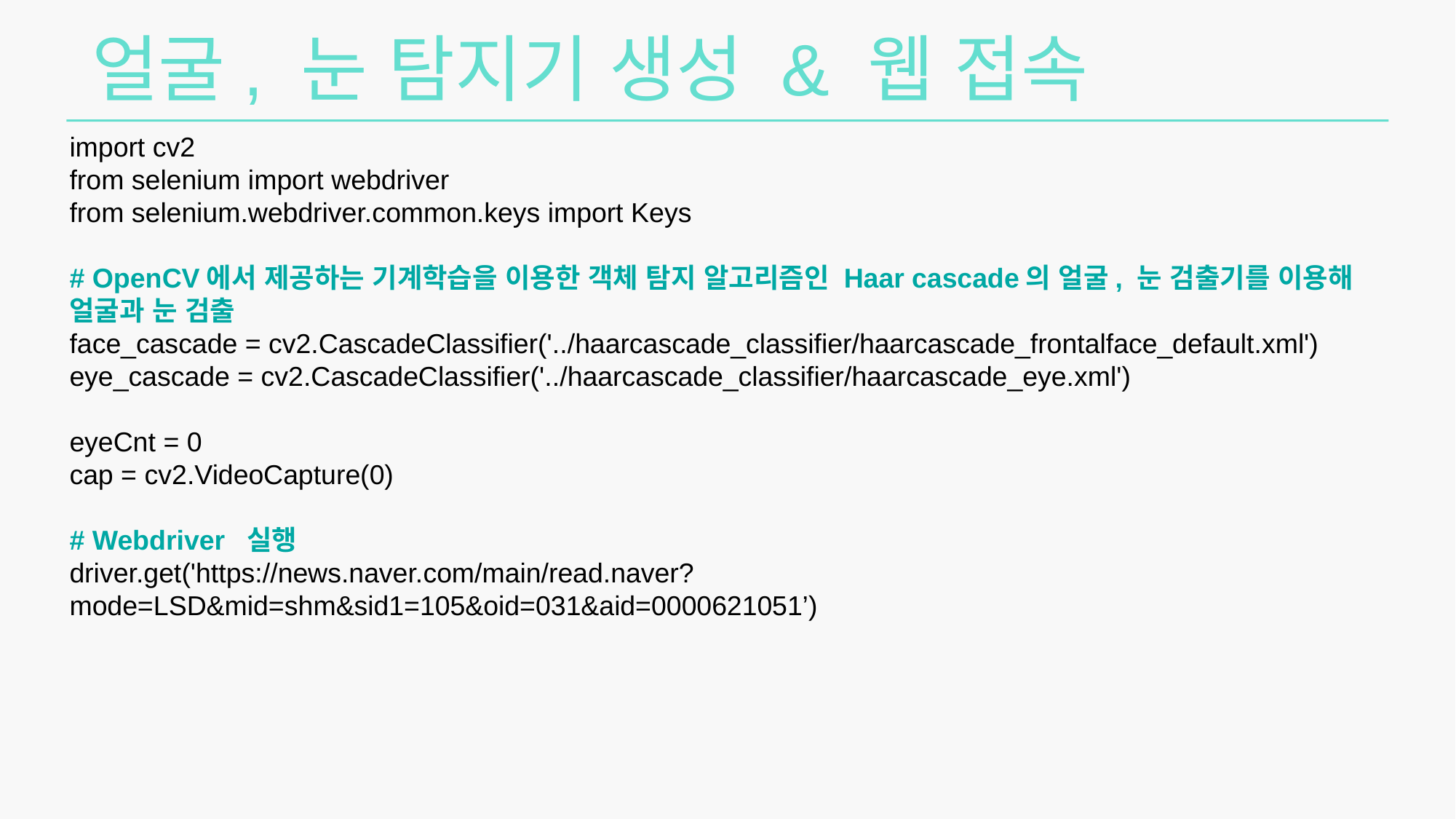

얼굴, 눈 탐지기 생성 & 웹 접속

import cv2
from selenium import webdriver
from selenium.webdriver.common.keys import Keys

# OpenCV에서 제공하는 기계학습을 이용한 객체 탐지 알고리즘인 Haar cascade의 얼굴, 눈 검출기를 이용해 얼굴과 눈 검출
face_cascade = cv2.CascadeClassifier('../haarcascade_classifier/haarcascade_frontalface_default.xml')
eye_cascade = cv2.CascadeClassifier('../haarcascade_classifier/haarcascade_eye.xml')

eyeCnt = 0
cap = cv2.VideoCapture(0)

# Webdriver  실행
driver.get('https://news.naver.com/main/read.naver?mode=LSD&mid=shm&sid1=105&oid=031&aid=0000621051’)